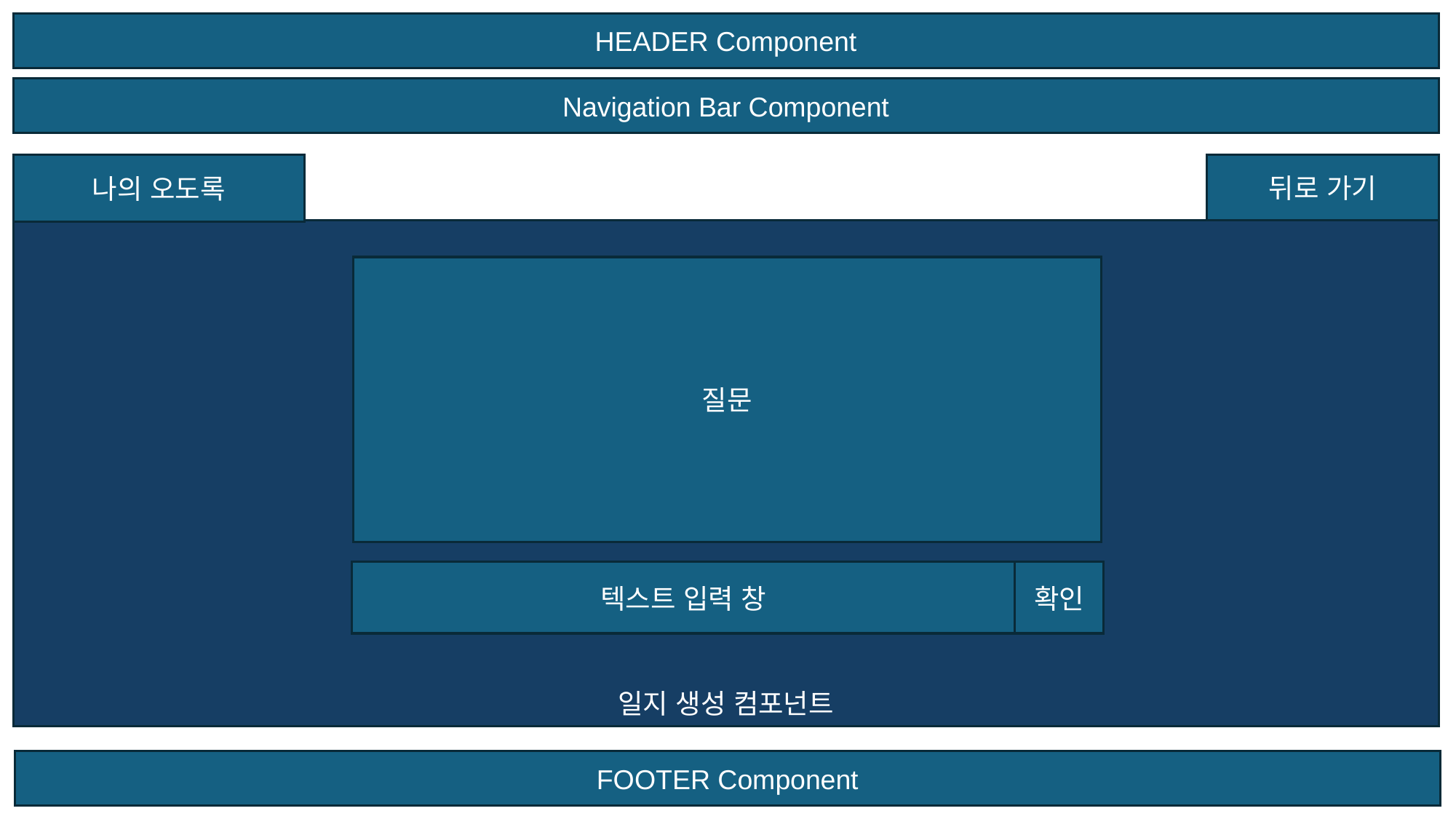

HEADER Component
Navigation Bar Component
뒤로 가기
나의 오도록

일지 생성 컴포넌트
질문
텍스트 입력 창
확인
FOOTER Component